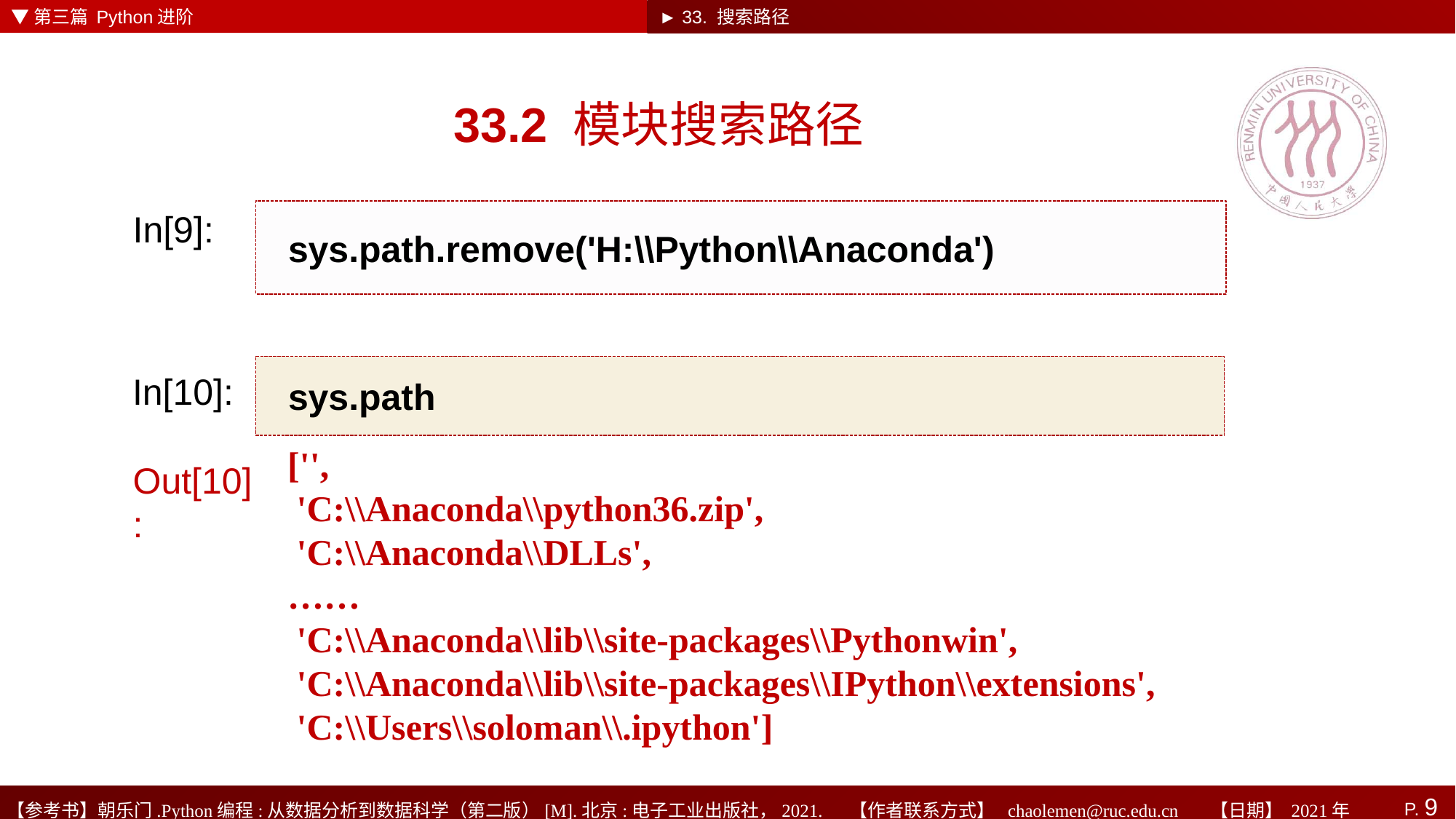

▼第三篇 Python进阶
► 33. 搜索路径
# 33.2 模块搜索路径
In[9]:
sys.path.remove('H:\\Python\\Anaconda')

sys.path
In[10]:
['',
 'C:\\Anaconda\\python36.zip',
 'C:\\Anaconda\\DLLs',
……
 'C:\\Anaconda\\lib\\site-packages\\Pythonwin',
 'C:\\Anaconda\\lib\\site-packages\\IPython\\extensions',
 'C:\\Users\\soloman\\.ipython']
Out[10]: